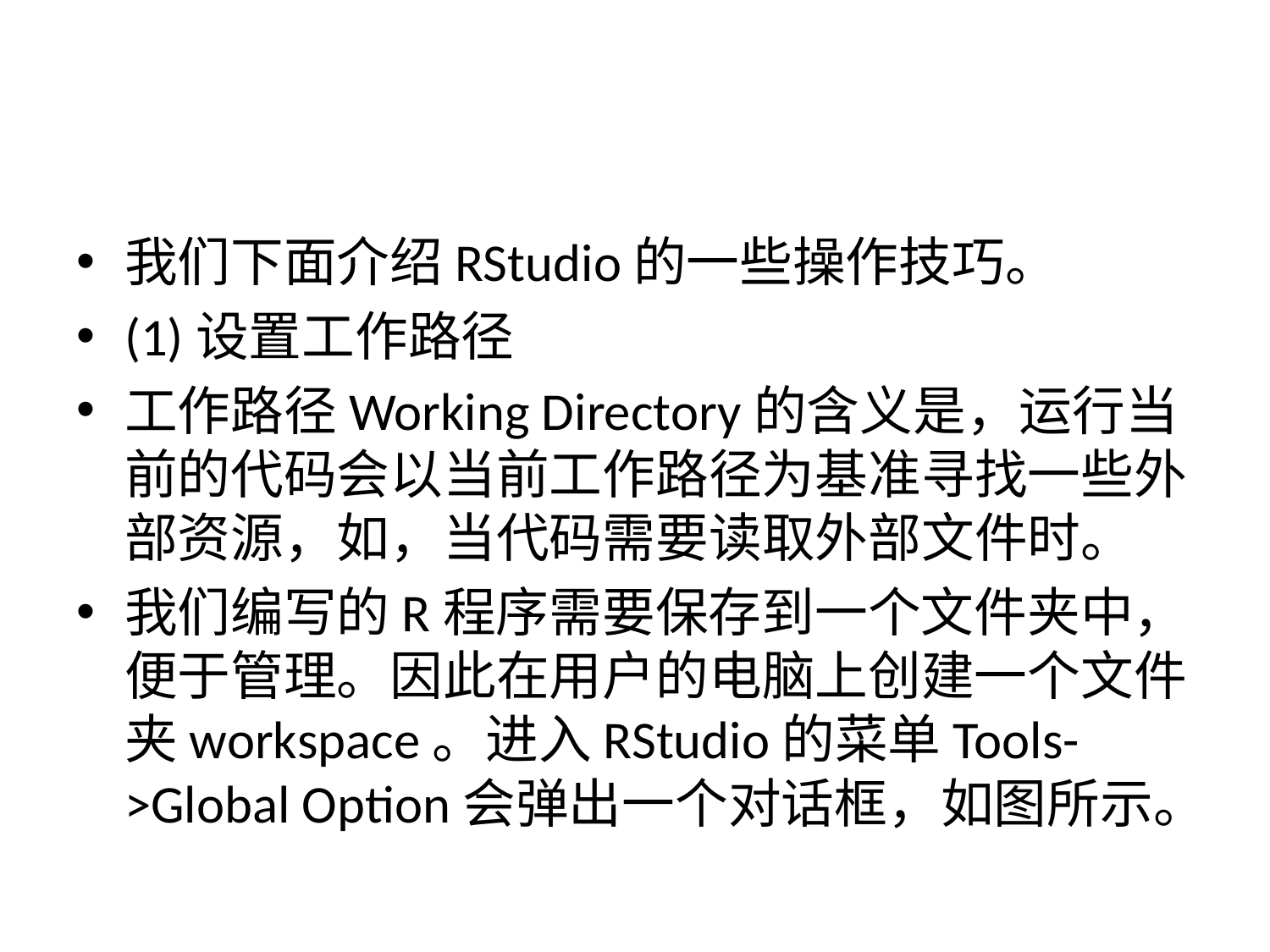

#
我们下面介绍RStudio的一些操作技巧。
(1)设置工作路径
工作路径Working Directory的含义是，运行当前的代码会以当前工作路径为基准寻找一些外部资源，如，当代码需要读取外部文件时。
我们编写的R程序需要保存到一个文件夹中，便于管理。因此在用户的电脑上创建一个文件夹workspace。进入RStudio的菜单Tools->Global Option会弹出一个对话框，如图所示。